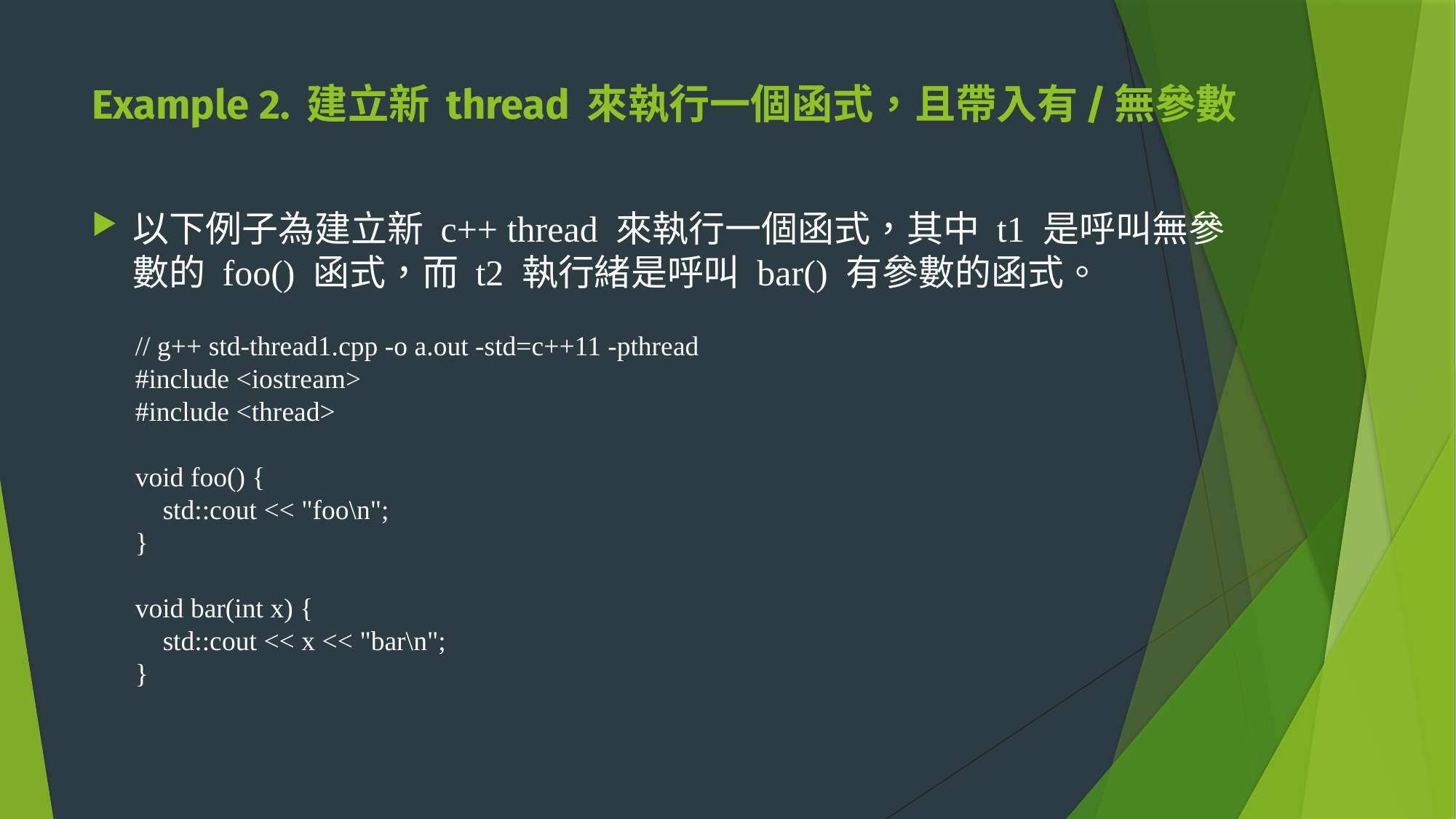

# Example 2. 建立新 thread 來執行一個函式，且帶入有/無參數
以下例子為建立新 c++ thread 來執行一個函式，其中 t1 是呼叫無參數的 foo() 函式，而 t2 執行緒是呼叫 bar() 有參數的函式。
// g++ std-thread1.cpp -o a.out -std=c++11 -pthread
#include <iostream>
#include <thread>

void foo() {
    std::cout << "foo\n";
}

void bar(int x) {
    std::cout << x << "bar\n";
}